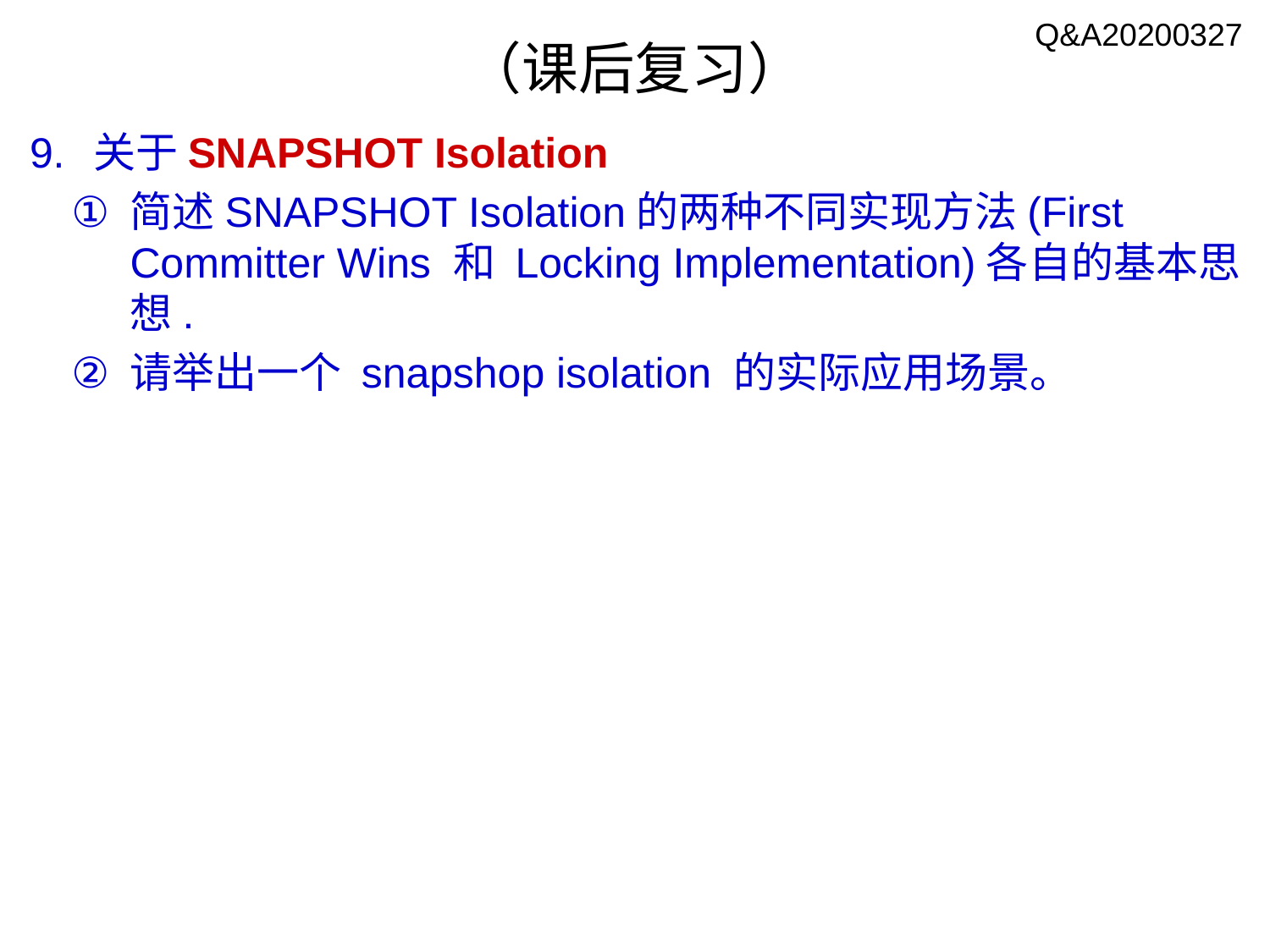

Q&A20200327
# （课后复习）
关于SNAPSHOT Isolation
简述SNAPSHOT Isolation的两种不同实现方法(First Committer Wins 和 Locking Implementation)各自的基本思想.
请举出一个 snapshop isolation 的实际应用场景。